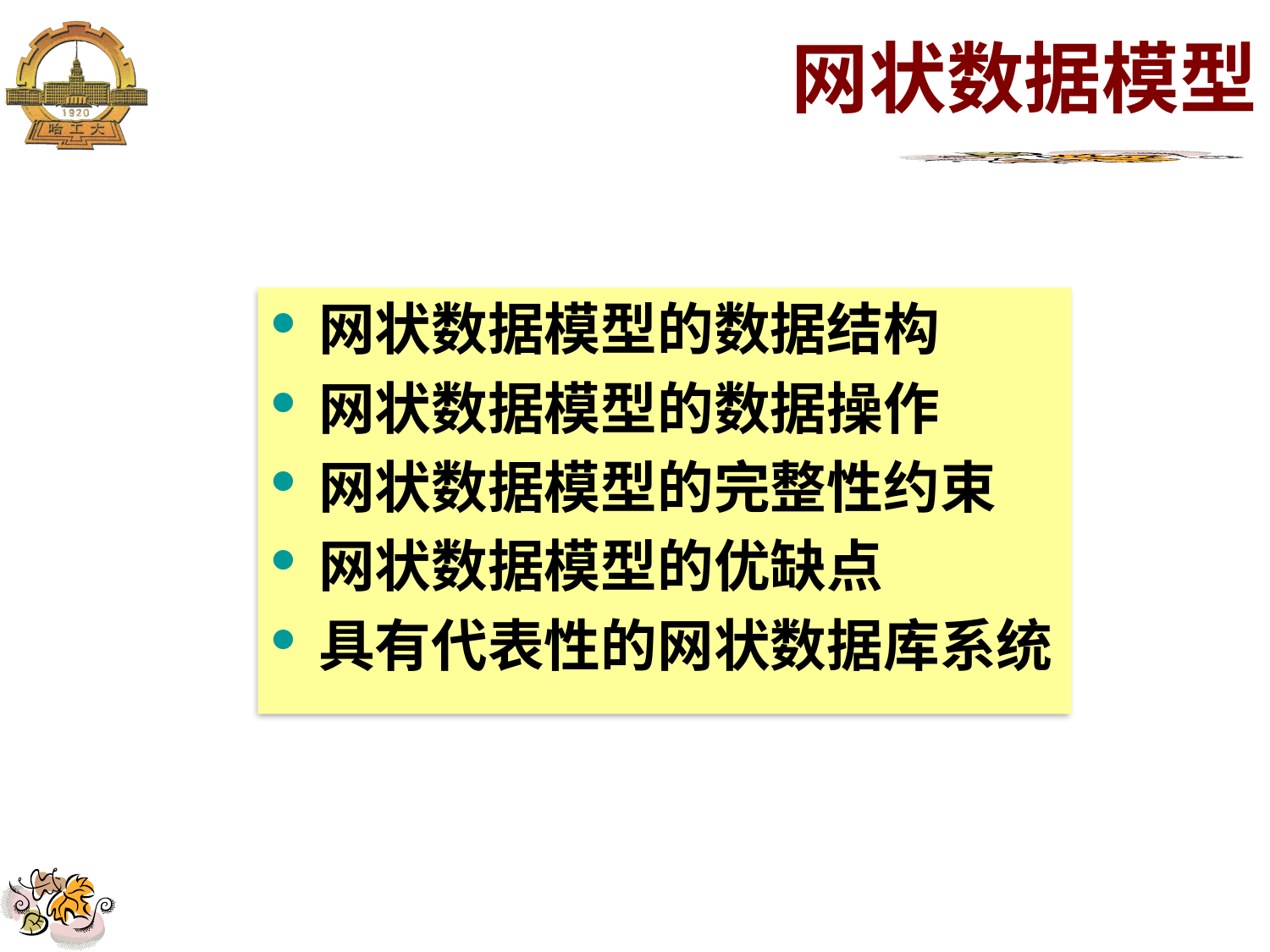

网状数据模型
网状数据模型的数据结构
网状数据模型的数据操作
网状数据模型的完整性约束
网状数据模型的优缺点
具有代表性的网状数据库系统